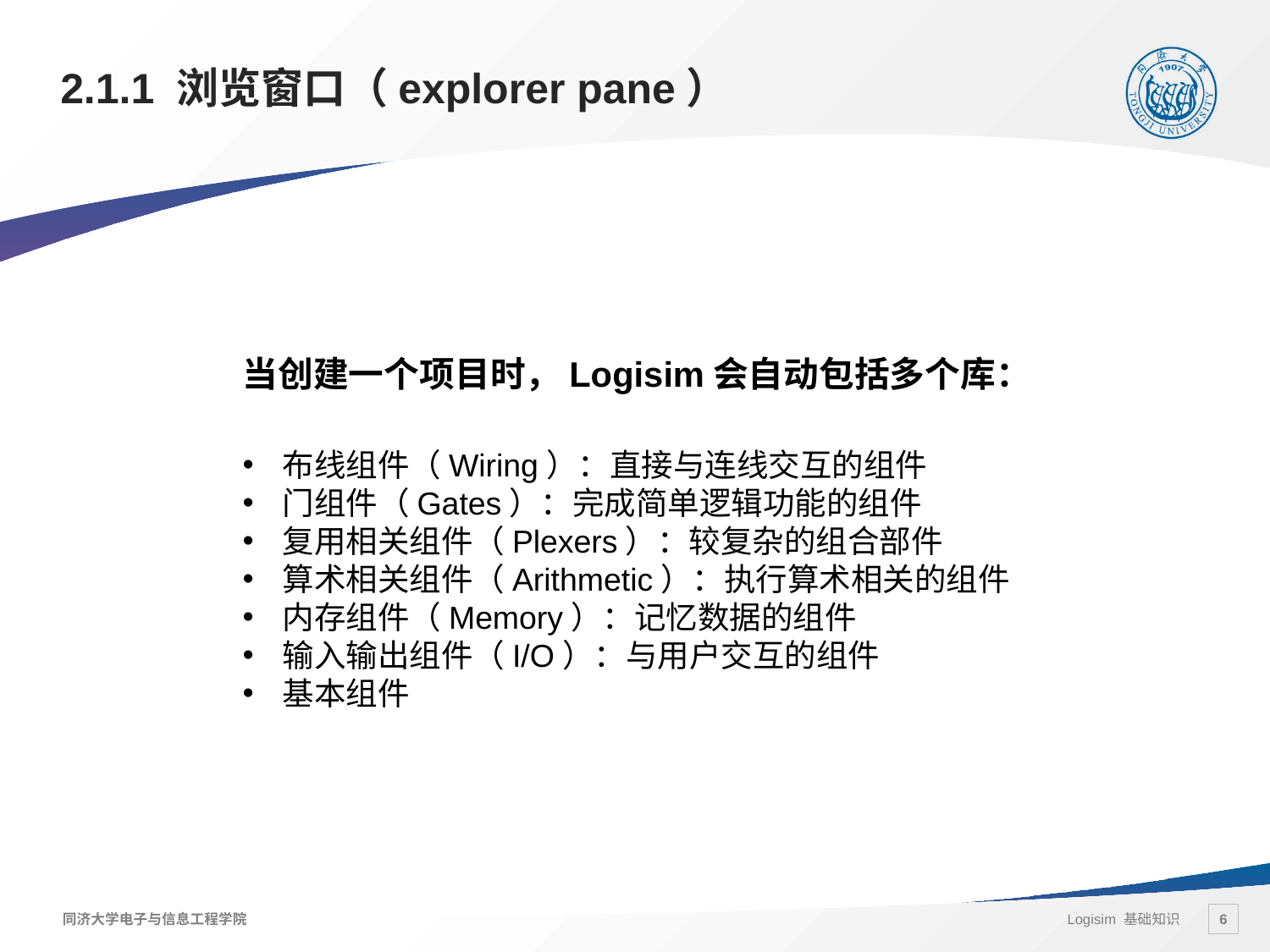

# 2.1.1 浏览窗口（explorer pane）
当创建一个项目时，Logisim会自动包括多个库：

布线组件（Wiring）：直接与连线交互的组件
门组件（Gates）：完成简单逻辑功能的组件
复用相关组件（Plexers）：较复杂的组合部件
算术相关组件（Arithmetic）：执行算术相关的组件
内存组件（Memory）：记忆数据的组件
输入输出组件（I/O）：与用户交互的组件
基本组件